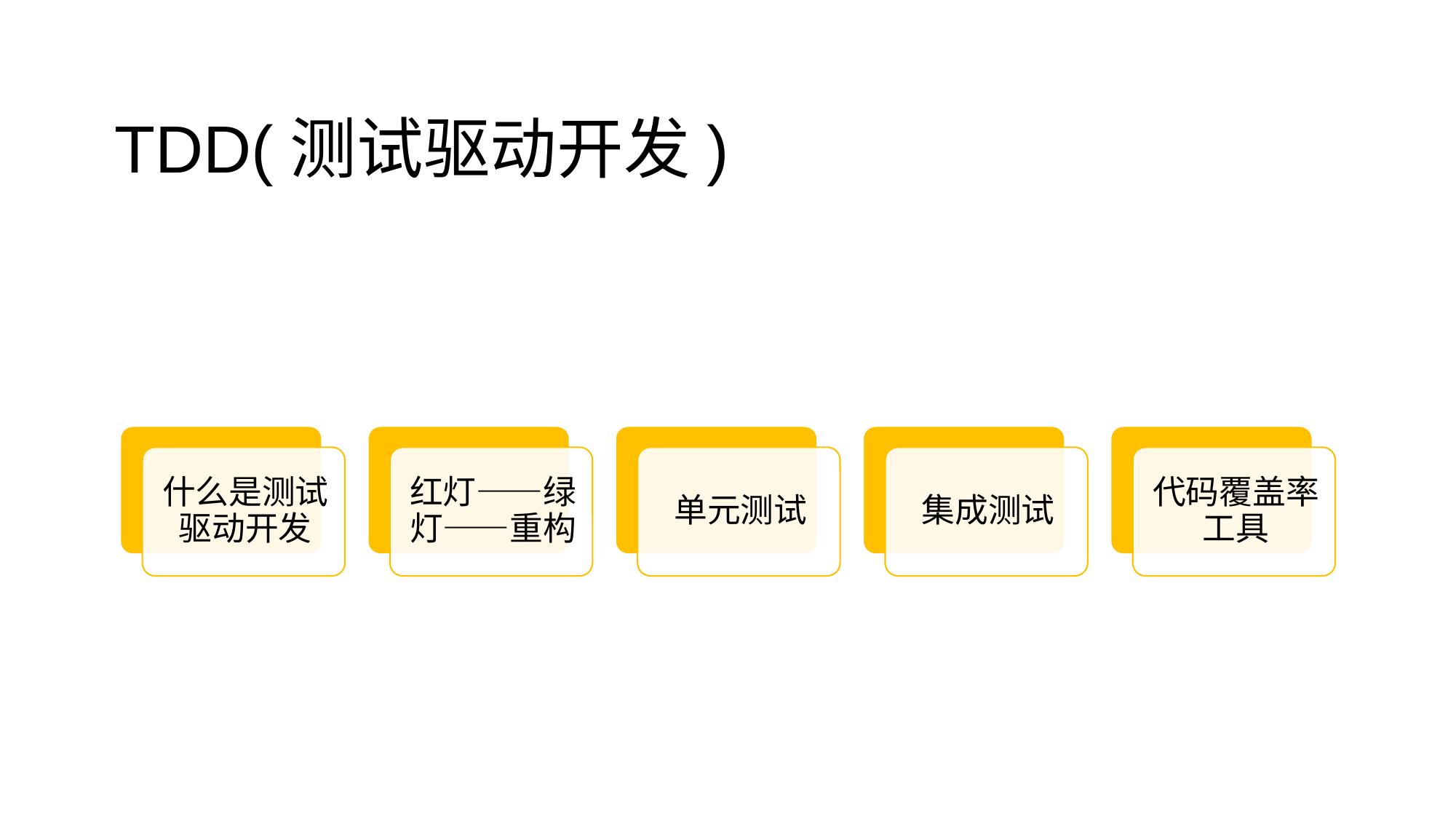

# TDD(测试驱动开发)
什么是测试驱动开发
红灯——绿灯——重构
单元测试
集成测试
代码覆盖率工具